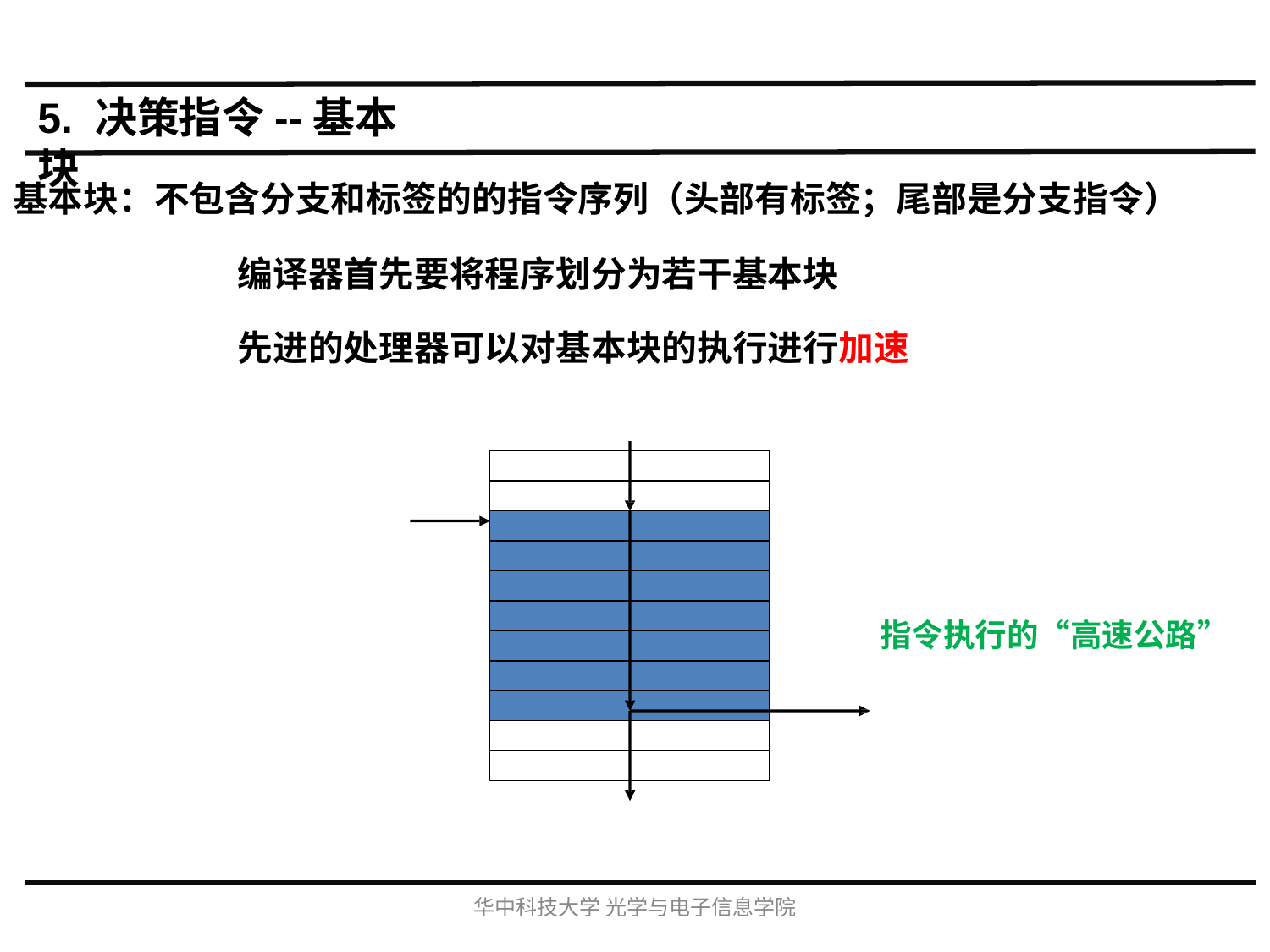

# 5. 决策指令--基本块
基本块：不包含分支和标签的的指令序列（头部有标签；尾部是分支指令）

编译器首先要将程序划分为若干基本块
先进的处理器可以对基本块的执行进行加速

指令执行的“高速公路”

华中科技大学光学与电子信息学院